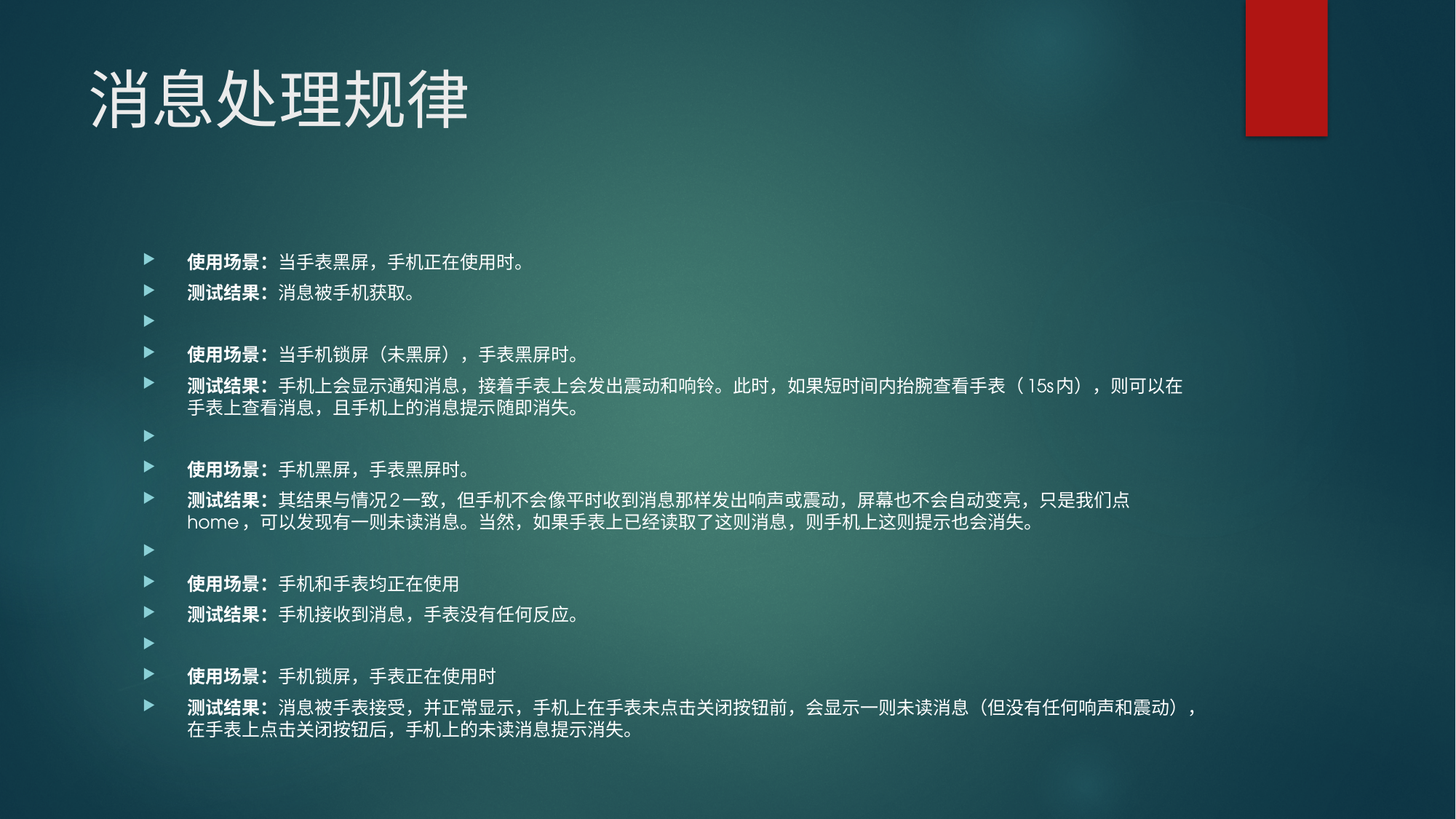

# 消息处理规律
使用场景：当手表黑屏，手机正在使用时。
测试结果：消息被手机获取。

使用场景：当手机锁屏（未黑屏），手表黑屏时。
测试结果：手机上会显示通知消息，接着手表上会发出震动和响铃。此时，如果短时间内抬腕查看手表（15s内），则可以在手表上查看消息，且手机上的消息提示随即消失。

使用场景：手机黑屏，手表黑屏时。
测试结果：其结果与情况2一致，但手机不会像平时收到消息那样发出响声或震动，屏幕也不会自动变亮，只是我们点home，可以发现有一则未读消息。当然，如果手表上已经读取了这则消息，则手机上这则提示也会消失。

使用场景：手机和手表均正在使用
测试结果：手机接收到消息，手表没有任何反应。

使用场景：手机锁屏，手表正在使用时
测试结果：消息被手表接受，并正常显示，手机上在手表未点击关闭按钮前，会显示一则未读消息（但没有任何响声和震动），在手表上点击关闭按钮后，手机上的未读消息提示消失。